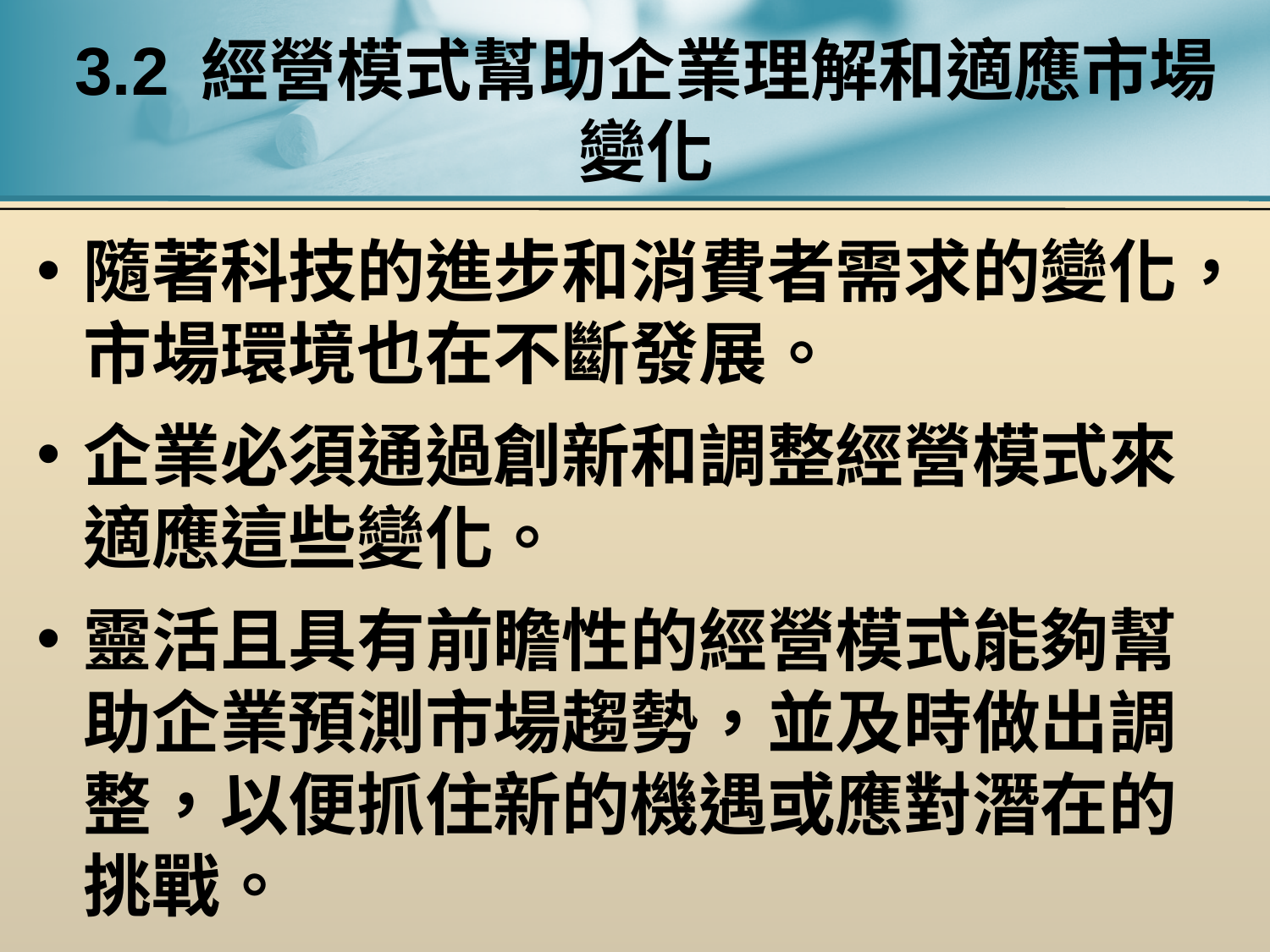

# 3.2 經營模式幫助企業理解和適應市場變化
隨著科技的進步和消費者需求的變化，市場環境也在不斷發展。
企業必須通過創新和調整經營模式來適應這些變化。
靈活且具有前瞻性的經營模式能夠幫助企業預測市場趨勢，並及時做出調整，以便抓住新的機遇或應對潛在的挑戰。